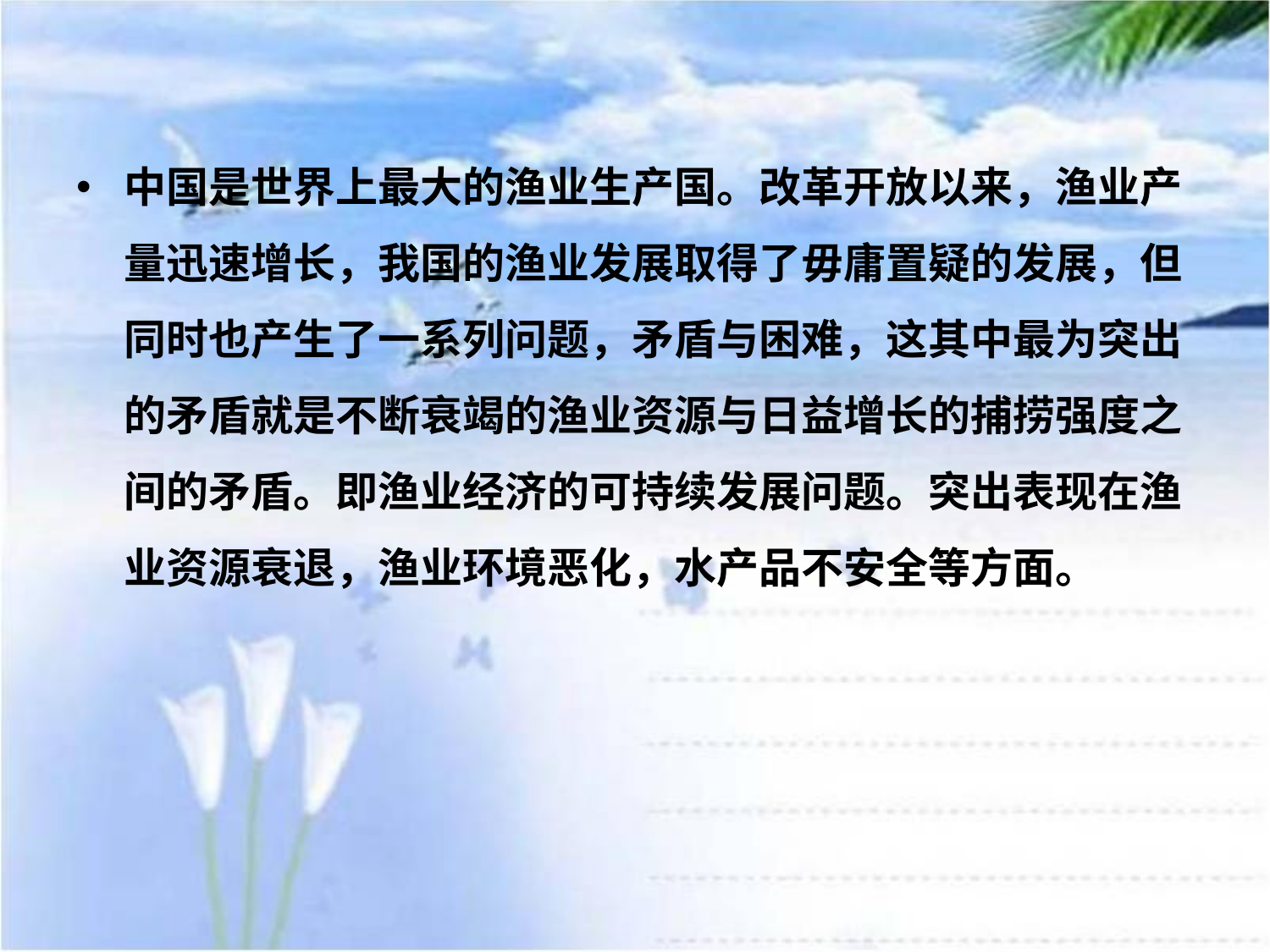

#
中国是世界上最大的渔业生产国。改革开放以来，渔业产量迅速增长，我国的渔业发展取得了毋庸置疑的发展，但同时也产生了一系列问题，矛盾与困难，这其中最为突出的矛盾就是不断衰竭的渔业资源与日益增长的捕捞强度之间的矛盾。即渔业经济的可持续发展问题。突出表现在渔业资源衰退，渔业环境恶化，水产品不安全等方面。